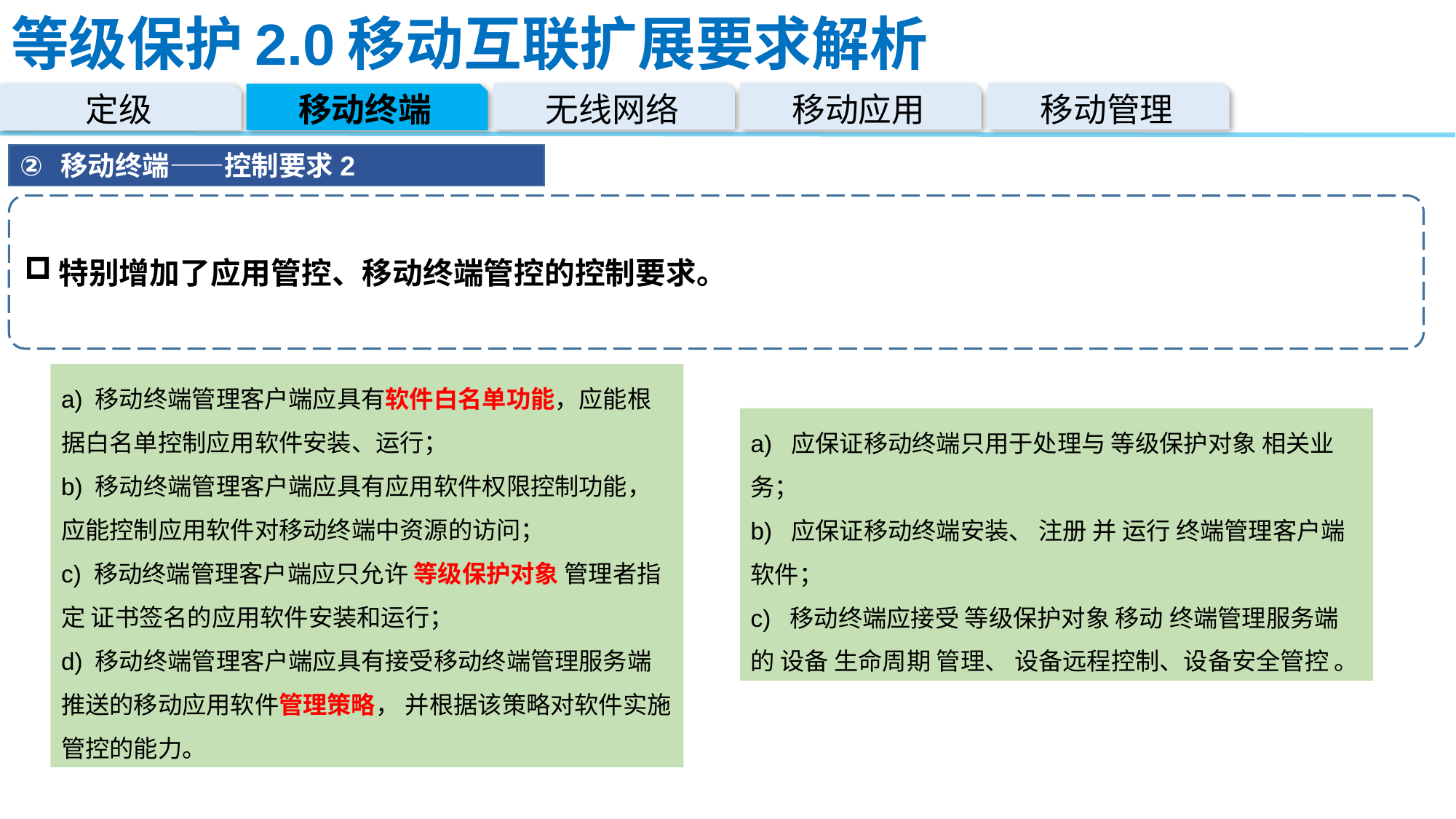

# 等级保护2.0移动互联扩展要求解析
无线网络
移动应用
移动管理
定级
移动终端
移动终端——控制要求2
特别增加了应用管控、移动终端管控的控制要求。
a) 移动终端管理客户端应具有软件白名单功能，应能根据白名单控制应用软件安装、运行；
b) 移动终端管理客户端应具有应用软件权限控制功能， 应能控制应用软件对移动终端中资源的访问；
c) 移动终端管理客户端应只允许 等级保护对象 管理者指定 证书签名的应用软件安装和运行；
d) 移动终端管理客户端应具有接受移动终端管理服务端推送的移动应用软件管理策略， 并根据该策略对软件实施管控的能力。
a)  应保证移动终端只用于处理与 等级保护对象 相关业务；
b)  应保证移动终端安装、 注册 并 运行 终端管理客户端 软件；
c)  移动终端应接受 等级保护对象 移动 终端管理服务端 的 设备 生命周期 管理、 设备远程控制、设备安全管控 。